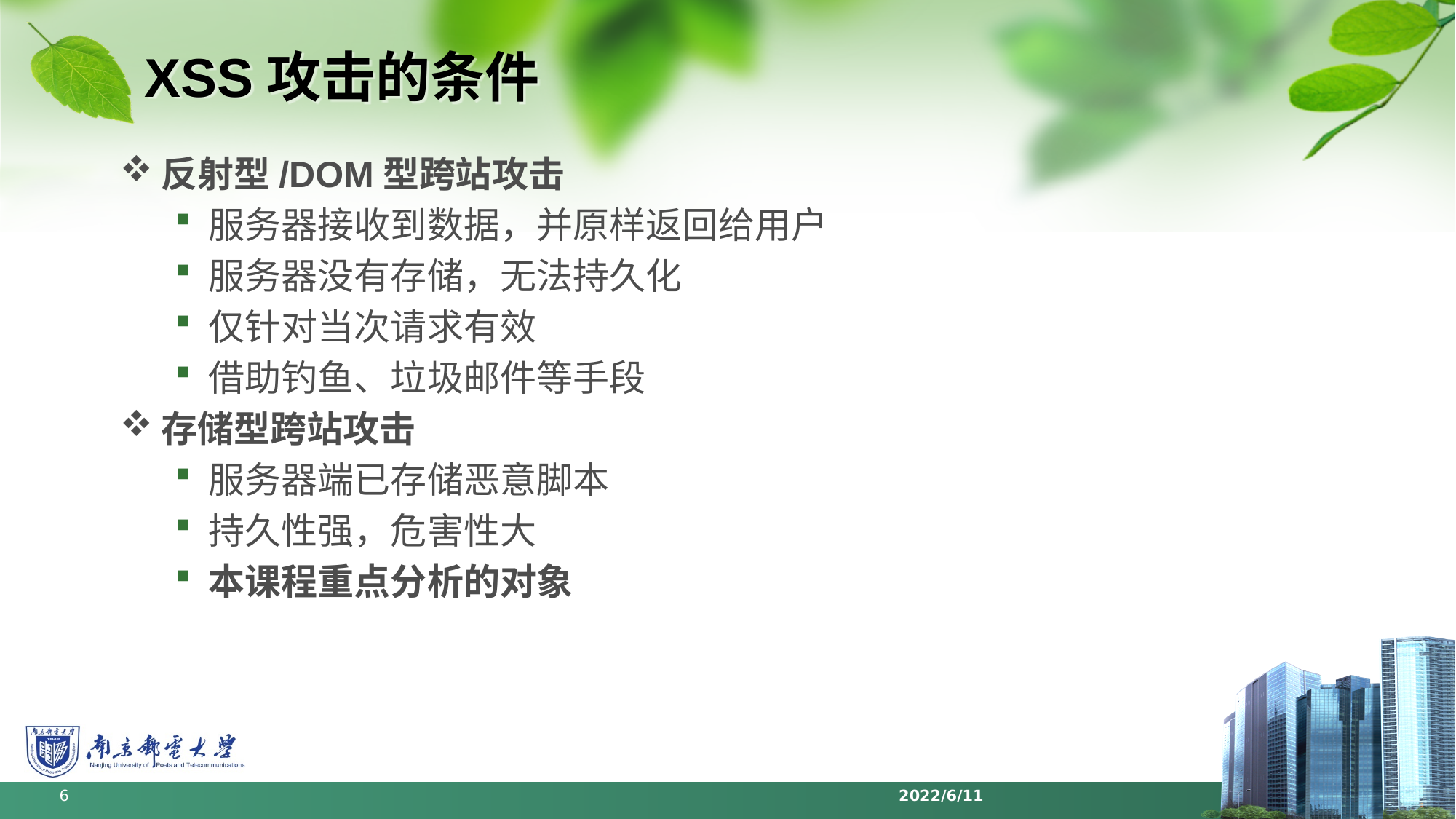

# XSS攻击的条件
反射型/DOM型跨站攻击
服务器接收到数据，并原样返回给用户
服务器没有存储，无法持久化
仅针对当次请求有效
借助钓鱼、垃圾邮件等手段
存储型跨站攻击
服务器端已存储恶意脚本
持久性强，危害性大
本课程重点分析的对象

6
2022/6/11